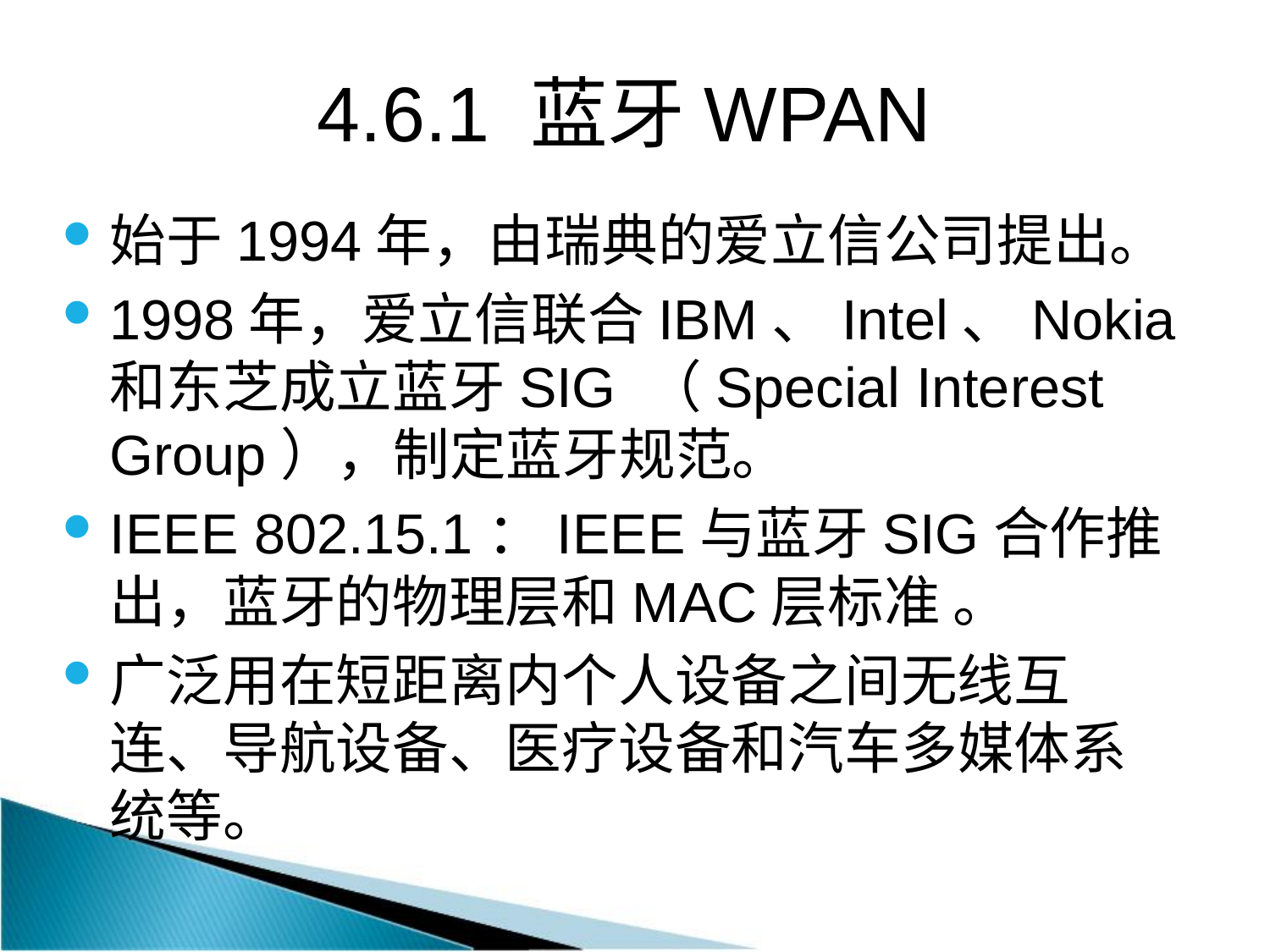

# 4.6.1 蓝牙WPAN
始于1994年，由瑞典的爱立信公司提出。
1998年，爱立信联合IBM、Intel、Nokia和东芝成立蓝牙SIG （Special Interest Group），制定蓝牙规范。
IEEE 802.15.1：IEEE与蓝牙SIG合作推出，蓝牙的物理层和MAC层标准 。
广泛用在短距离内个人设备之间无线互连、导航设备、医疗设备和汽车多媒体系统等。